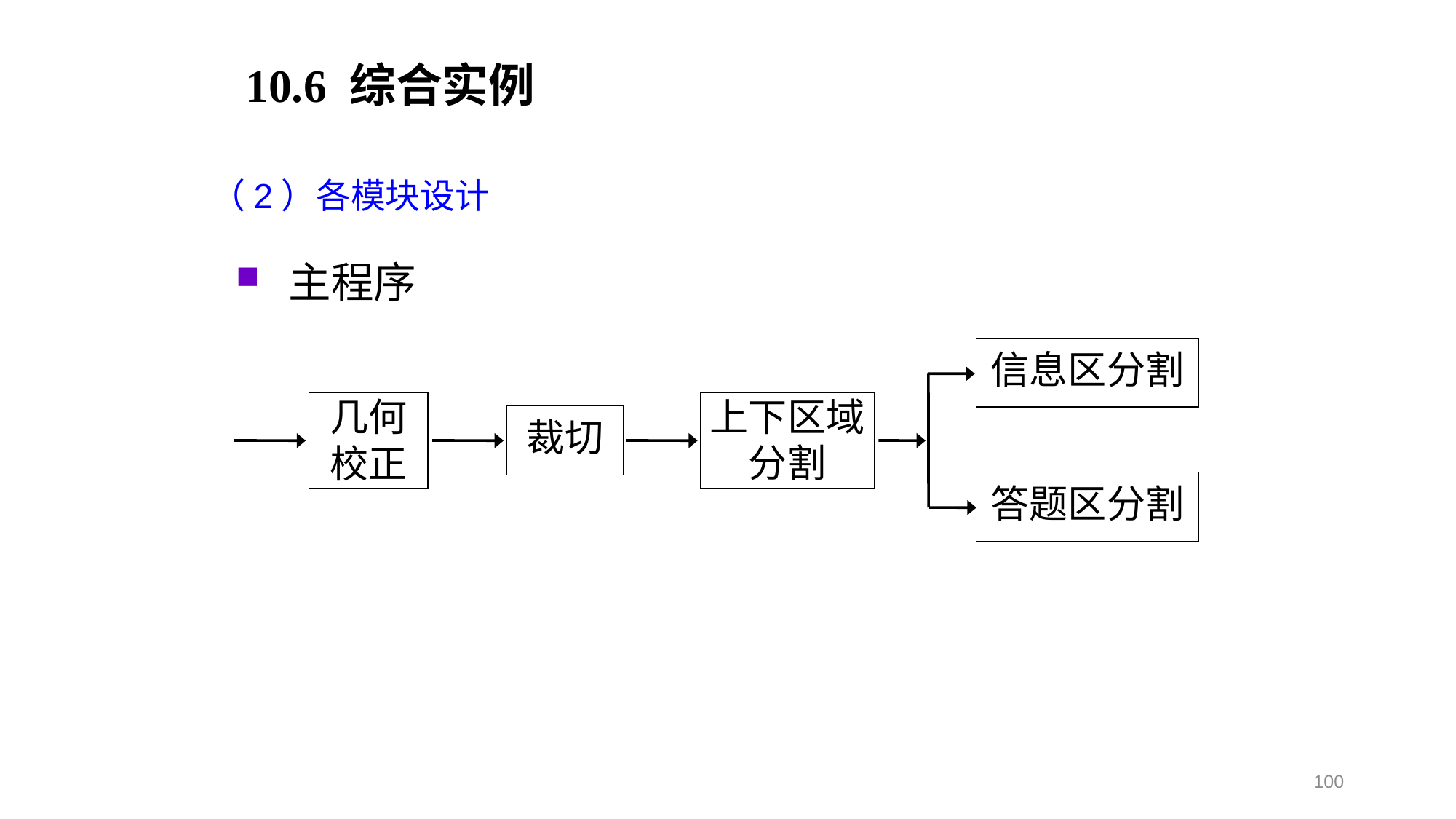

10.6 综合实例
（2）各模块设计
主程序
信息区分割

上下区域
分割
几何
校正
裁切

答题区分割
100